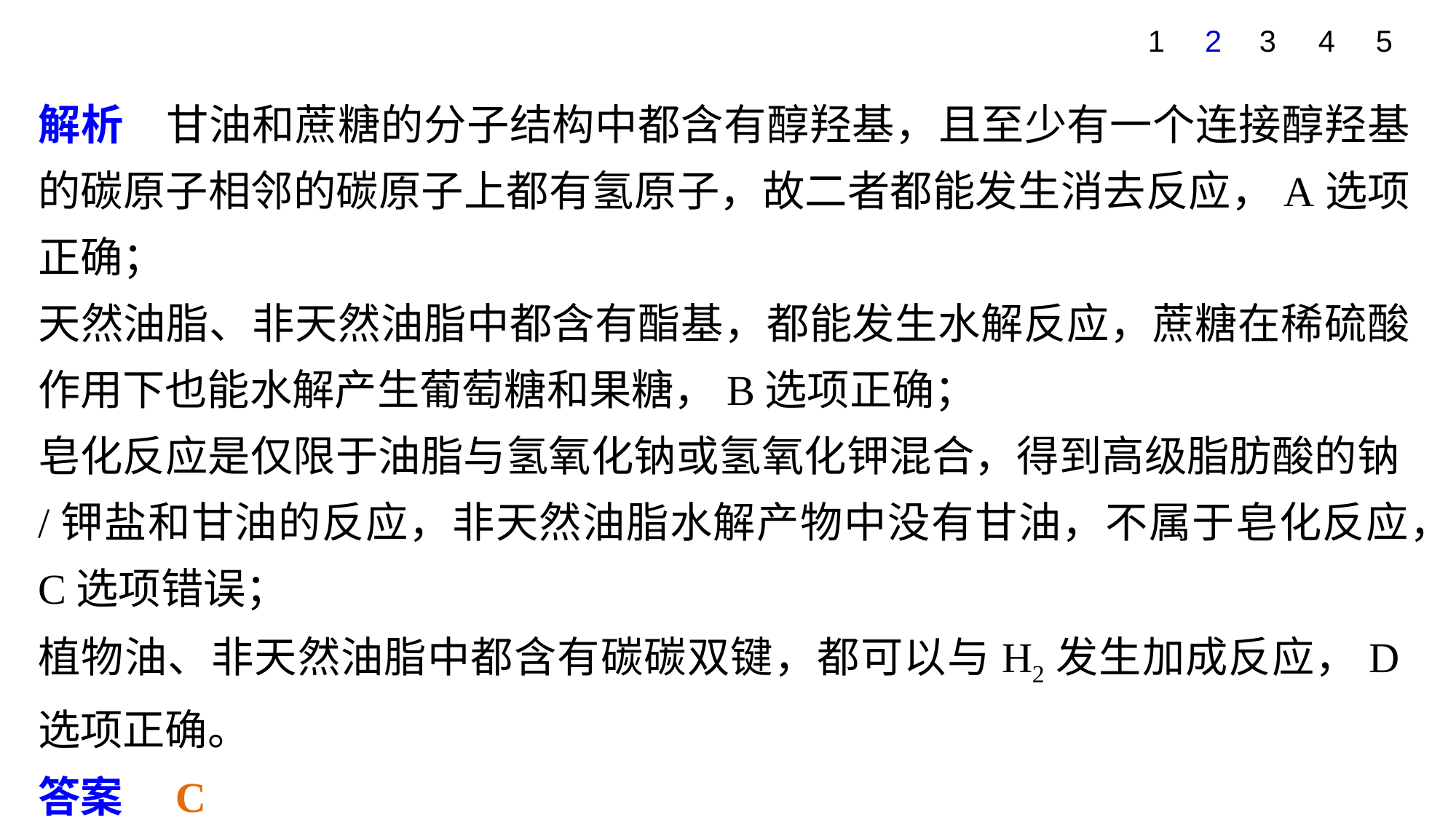

5
1
2
3
4
解析　甘油和蔗糖的分子结构中都含有醇羟基，且至少有一个连接醇羟基的碳原子相邻的碳原子上都有氢原子，故二者都能发生消去反应，A选项正确；
天然油脂、非天然油脂中都含有酯基，都能发生水解反应，蔗糖在稀硫酸作用下也能水解产生葡萄糖和果糖，B选项正确；
皂化反应是仅限于油脂与氢氧化钠或氢氧化钾混合，得到高级脂肪酸的钠/钾盐和甘油的反应，非天然油脂水解产物中没有甘油，不属于皂化反应，C选项错误；
植物油、非天然油脂中都含有碳碳双键，都可以与H2发生加成反应，D选项正确。
答案　C